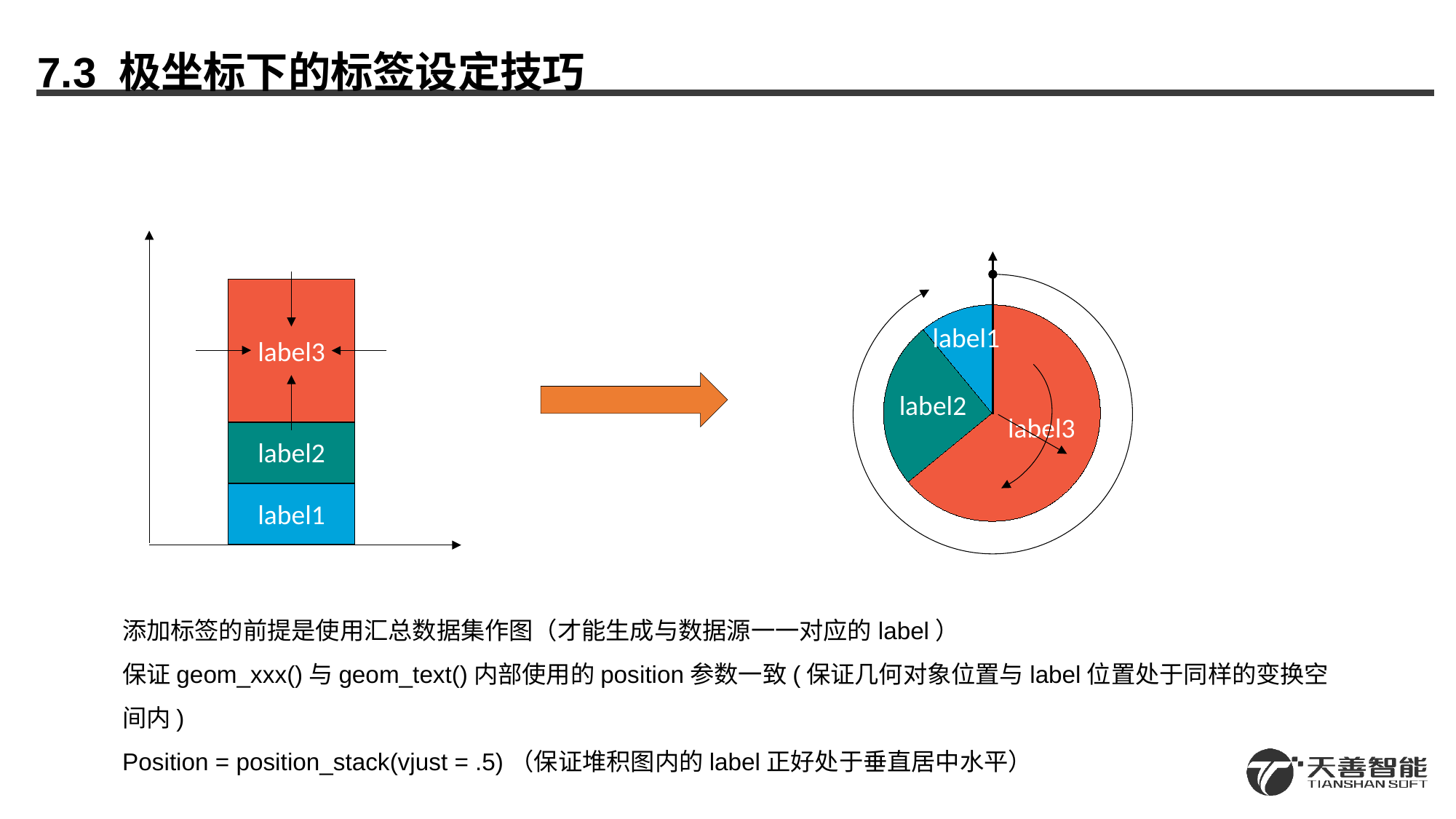

7.3 极坐标下的标签设定技巧

label1
label3

label2
label3

label2

label1
添加标签的前提是使用汇总数据集作图（才能生成与数据源一一对应的label）
保证geom_xxx()与geom_text()内部使用的position参数一致(保证几何对象位置与label位置处于同样的变换空间内)
Position = position_stack(vjust = .5)（保证堆积图内的label正好处于垂直居中水平）